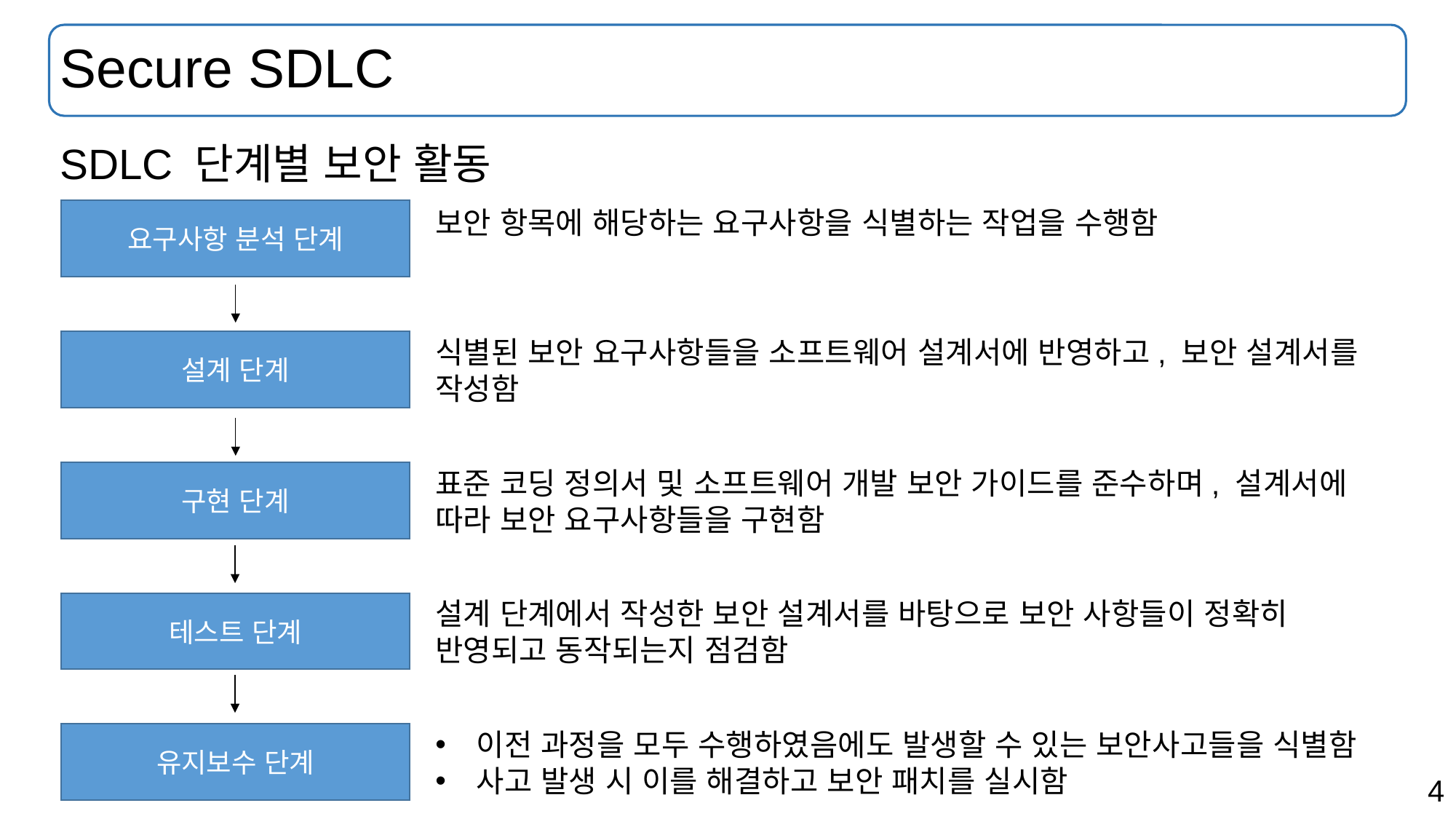

# Secure SDLC
SDLC 단계별 보안 활동

보안 항목에 해당하는 요구사항을 식별하는 작업을 수행함
요구사항 분석 단계
식별된 보안 요구사항들을 소프트웨어 설계서에 반영하고, 보안 설계서를 작성함
설계 단계
표준 코딩 정의서 및 소프트웨어 개발 보안 가이드를 준수하며, 설계서에 따라 보안 요구사항들을 구현함
구현 단계
설계 단계에서 작성한 보안 설계서를 바탕으로 보안 사항들이 정확히 반영되고 동작되는지 점검함
테스트 단계
이전 과정을 모두 수행하였음에도 발생할 수 있는 보안사고들을 식별함
사고 발생 시 이를 해결하고 보안 패치를 실시함
유지보수 단계